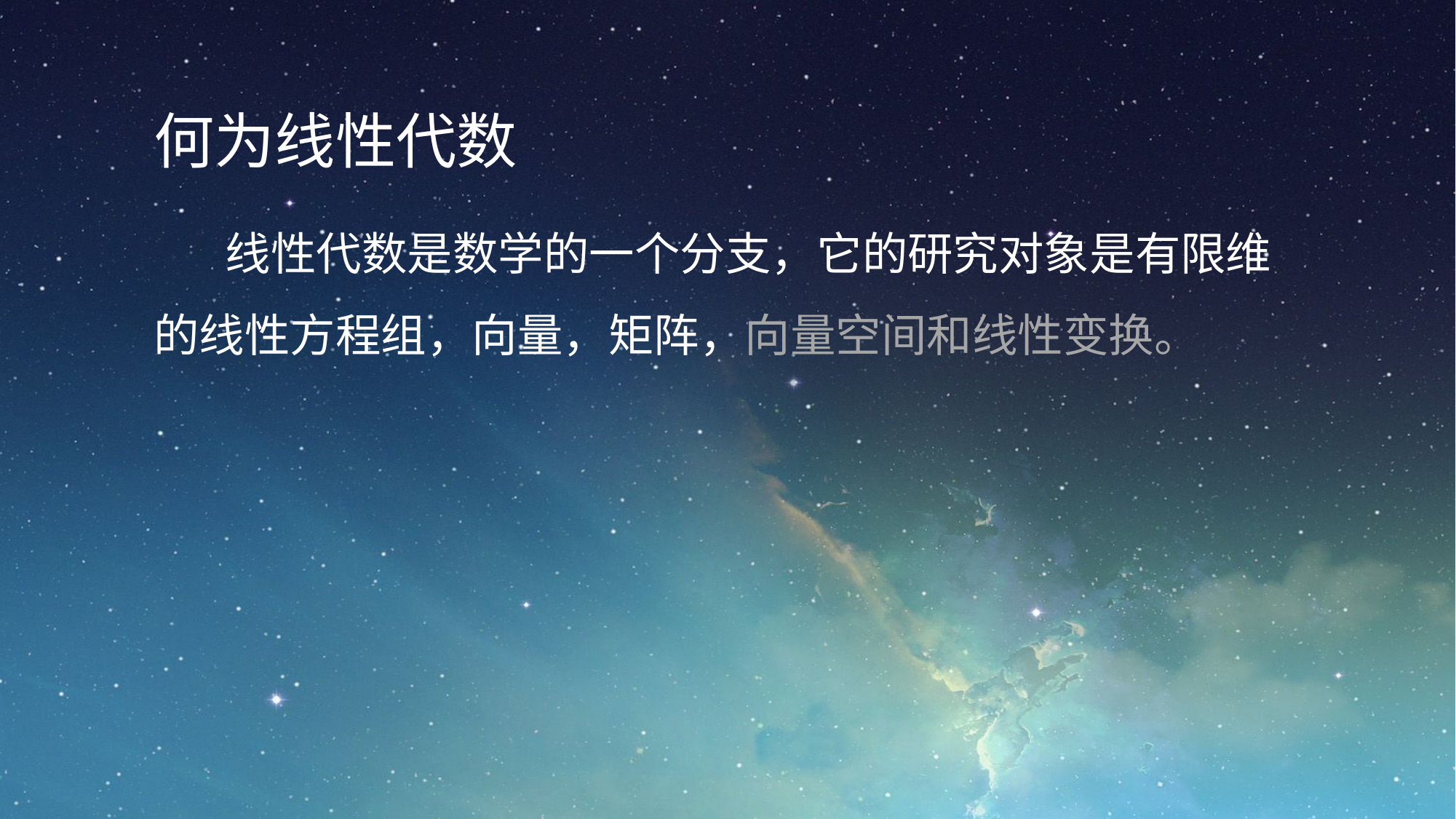

何为线性代数
线性代数是数学的一个分支，它的研究对象是有限维的线性方程组，向量，矩阵，向量空间和线性变换。